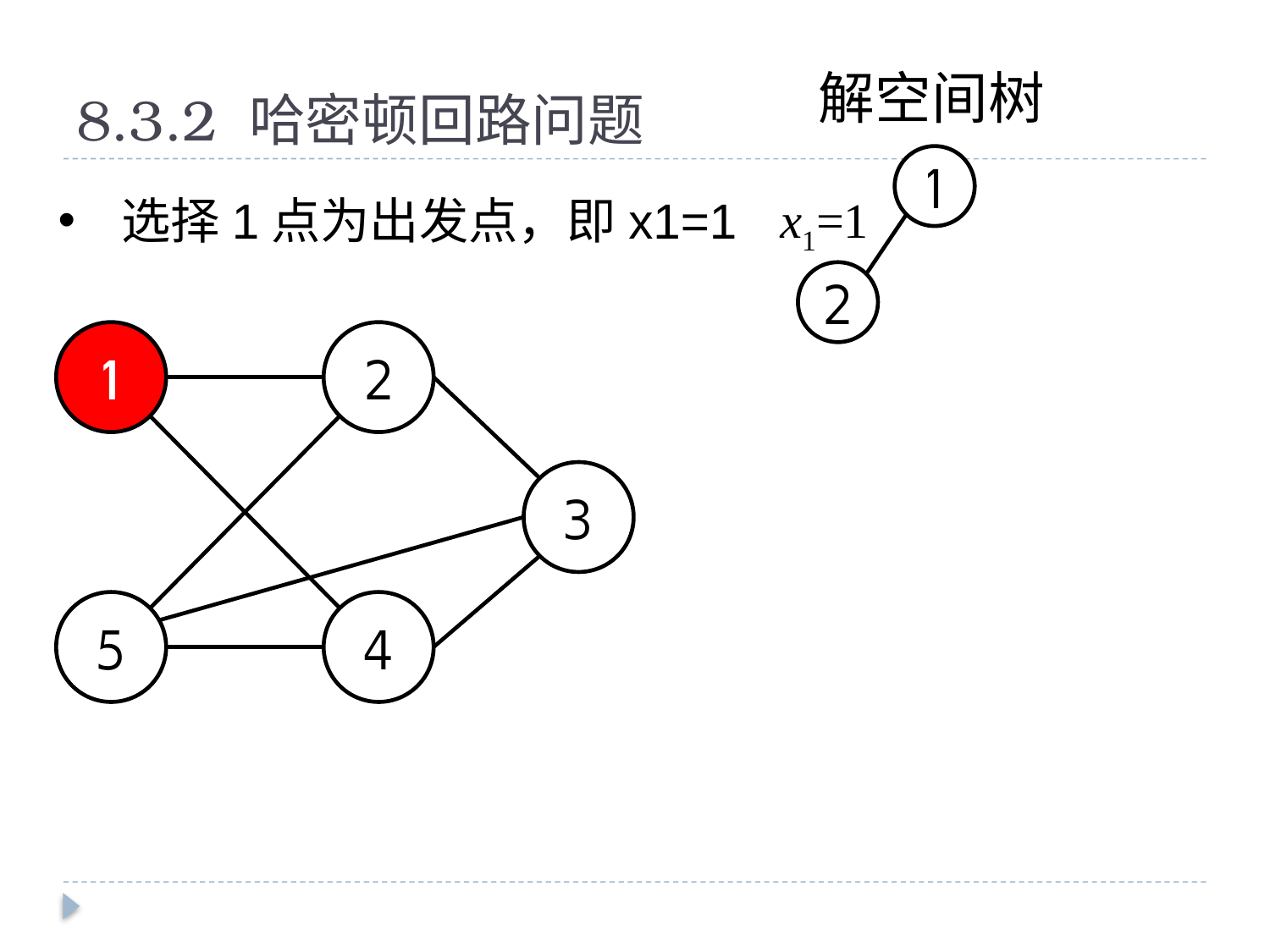

# 8.3.2 哈密顿回路问题
解空间树
1
x1=1
选择1点为出发点，即x1=1
2
1
2
3
5
4